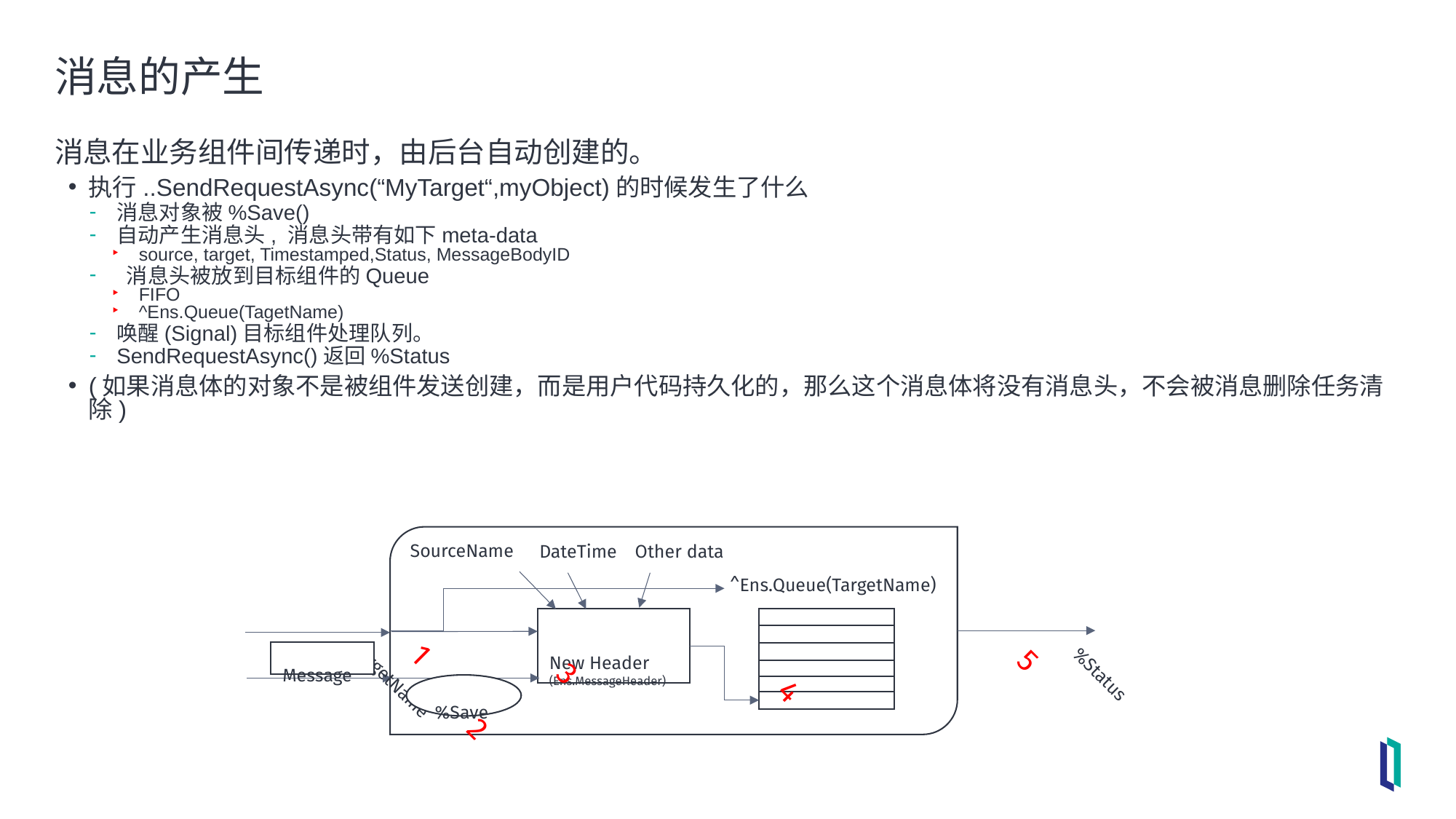

# 消息的产生
消息在业务组件间传递时，由后台自动创建的。
执行..SendRequestAsync(“MyTarget“,myObject)的时候发生了什么
消息对象被%Save()
自动产生消息头, 消息头带有如下meta-data
source, target, Timestamped,Status, MessageBodyID
 消息头被放到目标组件的Queue
FIFO
^Ens.Queue(TagetName)
唤醒(Signal)目标组件处理队列。
SendRequestAsync()返回%Status
(如果消息体的对象不是被组件发送创建，而是用户代码持久化的，那么这个消息体将没有消息头，不会被消息删除任务清除)

SourceName
DateTime
Other data
^Ens.Queue(TargetName)

1

5

3
%Status
TargetName

New Header
(Ens.MessageHeader)

4

Message

2

%Save